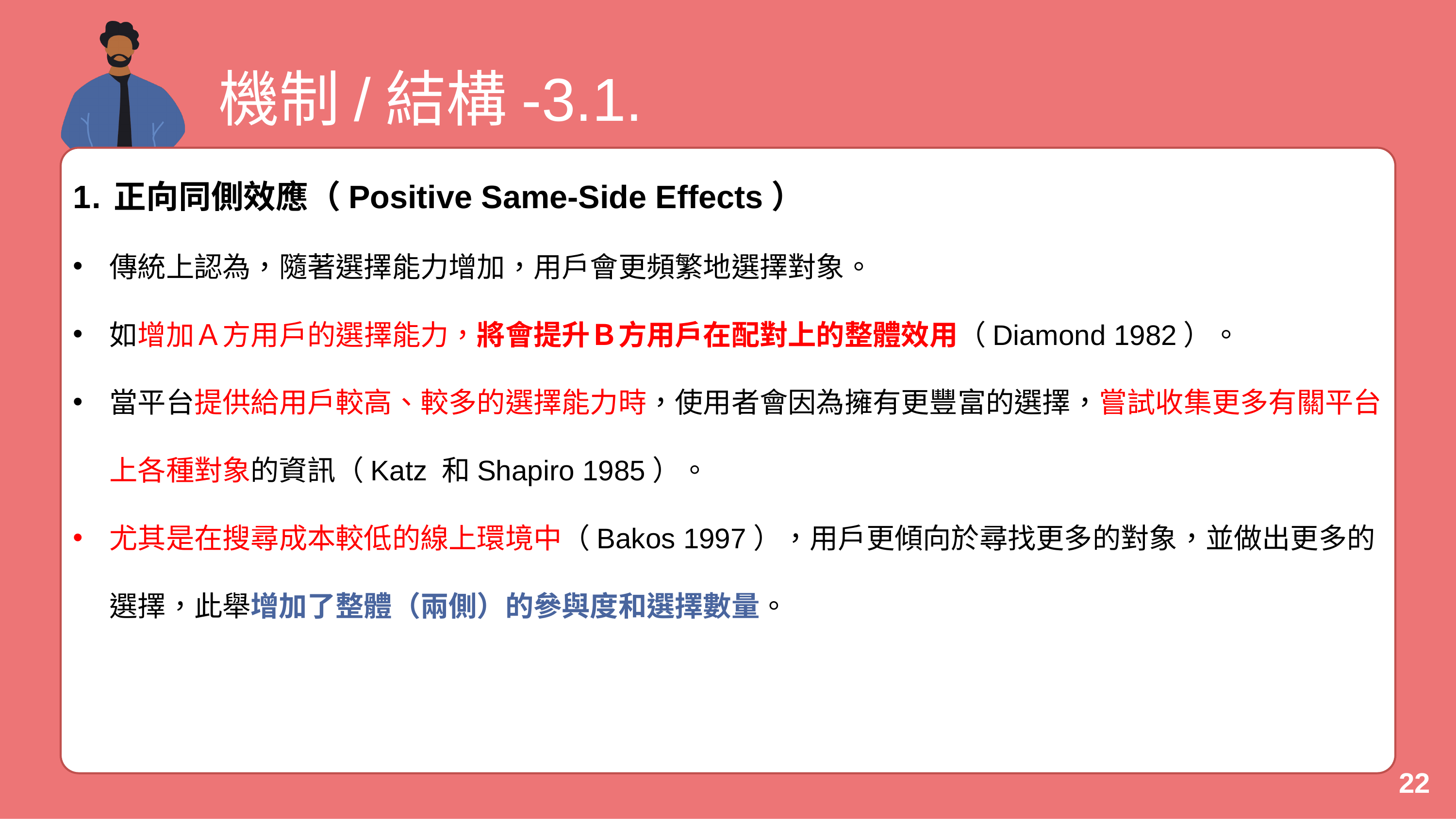

機制/結構-3.1.
正向同側效應（Positive Same-Side Effects）
傳統上認為，隨著選擇能力增加，用戶會更頻繁地選擇對象。
如增加Ａ方用戶的選擇能力，將會提升Ｂ方用戶在配對上的整體效用（Diamond 1982）。
當平台提供給用戶較高、較多的選擇能力時，使用者會因為擁有更豐富的選擇，嘗試收集更多有關平台上各種對象的資訊（Katz 和Shapiro 1985）。
尤其是在搜尋成本較低的線上環境中（Bakos 1997），用戶更傾向於尋找更多的對象，並做出更多的選擇，此舉增加了整體（兩側）的參與度和選擇數量。

22